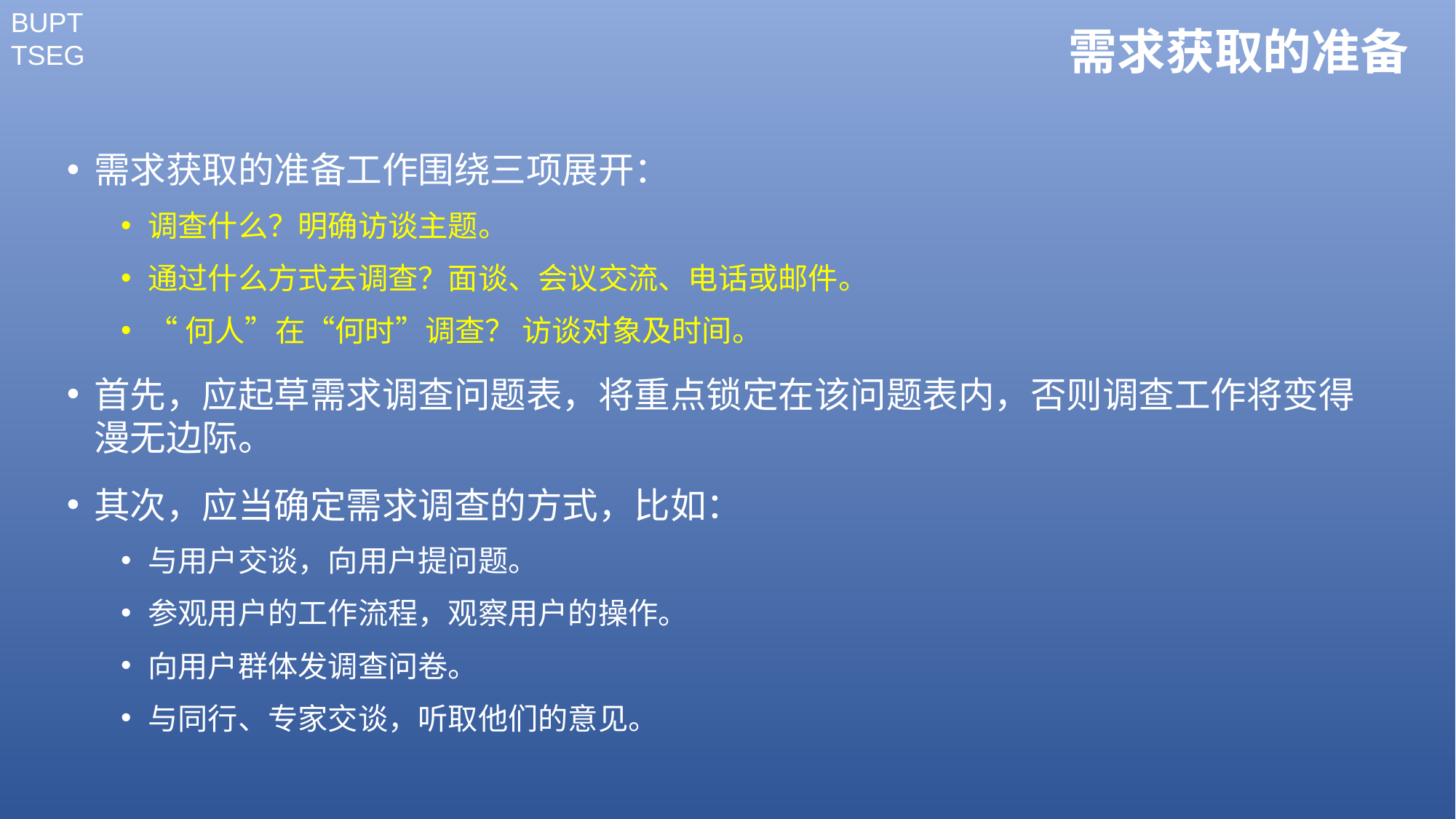

# 需求获取的准备
需求获取的准备工作围绕三项展开：
调查什么？明确访谈主题。
通过什么方式去调查？面谈、会议交流、电话或邮件。
“何人”在“何时”调查？ 访谈对象及时间。
首先，应起草需求调查问题表，将重点锁定在该问题表内，否则调查工作将变得漫无边际。
其次，应当确定需求调查的方式，比如：
与用户交谈，向用户提问题。
参观用户的工作流程，观察用户的操作。
向用户群体发调查问卷。
与同行、专家交谈，听取他们的意见。